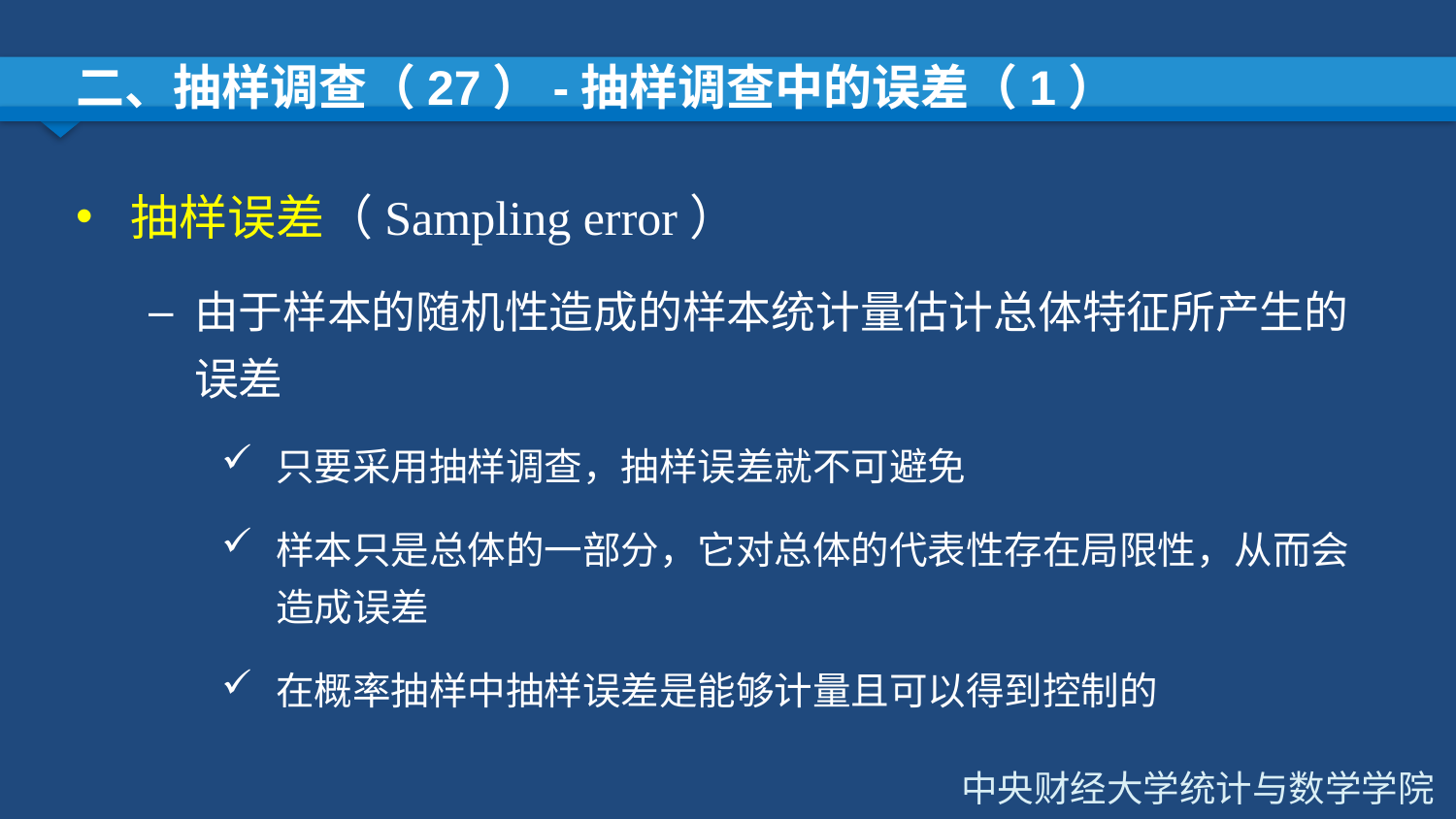

# 二、抽样调查（27）-抽样调查中的误差（1）
抽样误差（Sampling error）
由于样本的随机性造成的样本统计量估计总体特征所产生的误差
只要采用抽样调查，抽样误差就不可避免
样本只是总体的一部分，它对总体的代表性存在局限性，从而会造成误差
在概率抽样中抽样误差是能够计量且可以得到控制的